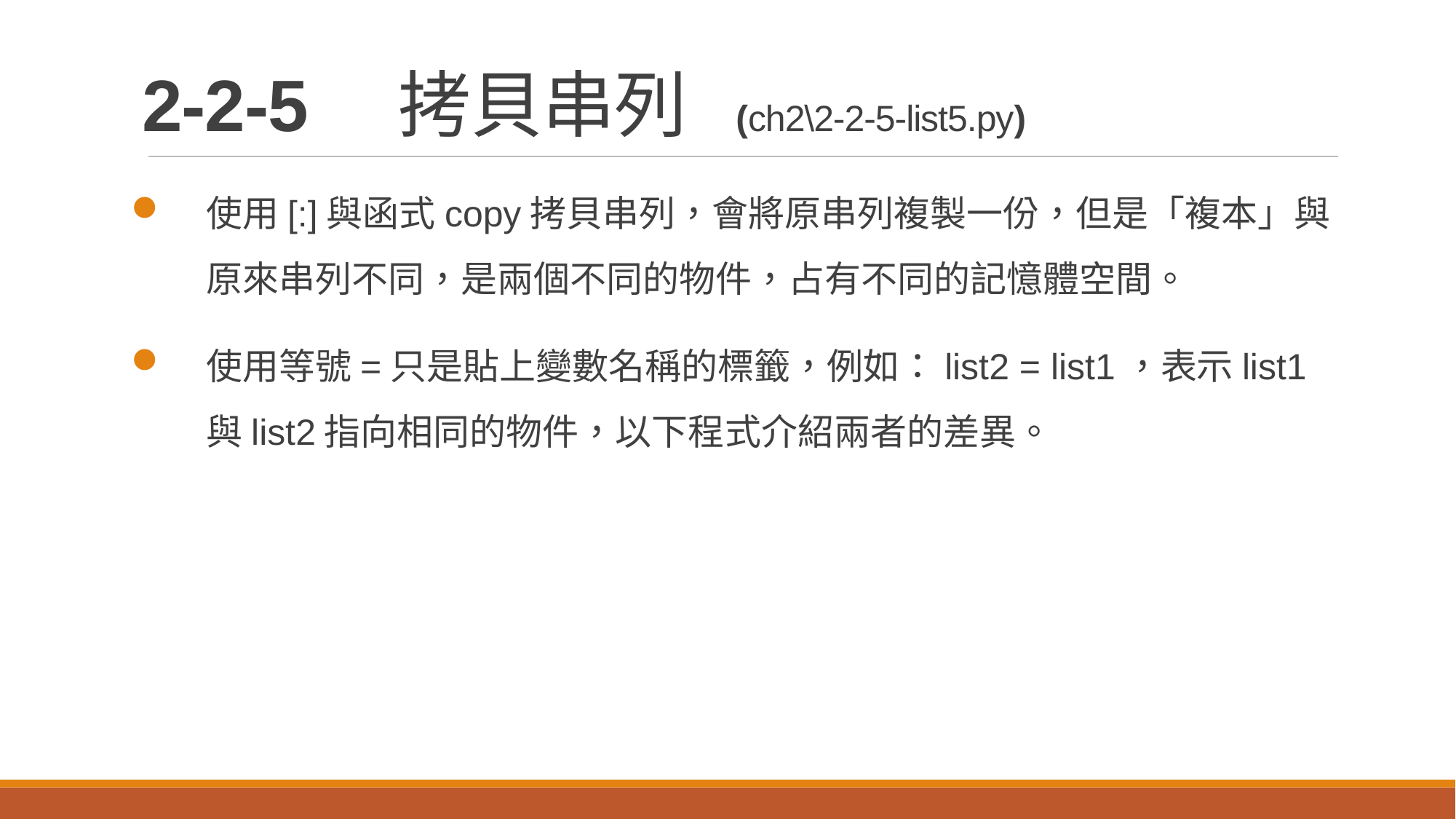

# 2-2-5　拷貝串列  (ch2\2-2-5-list5.py)
使用[:]與函式copy拷貝串列，會將原串列複製一份，但是「複本」與原來串列不同，是兩個不同的物件，占有不同的記憶體空間。
使用等號=只是貼上變數名稱的標籤，例如：list2 = list1，表示list1與list2指向相同的物件，以下程式介紹兩者的差異。